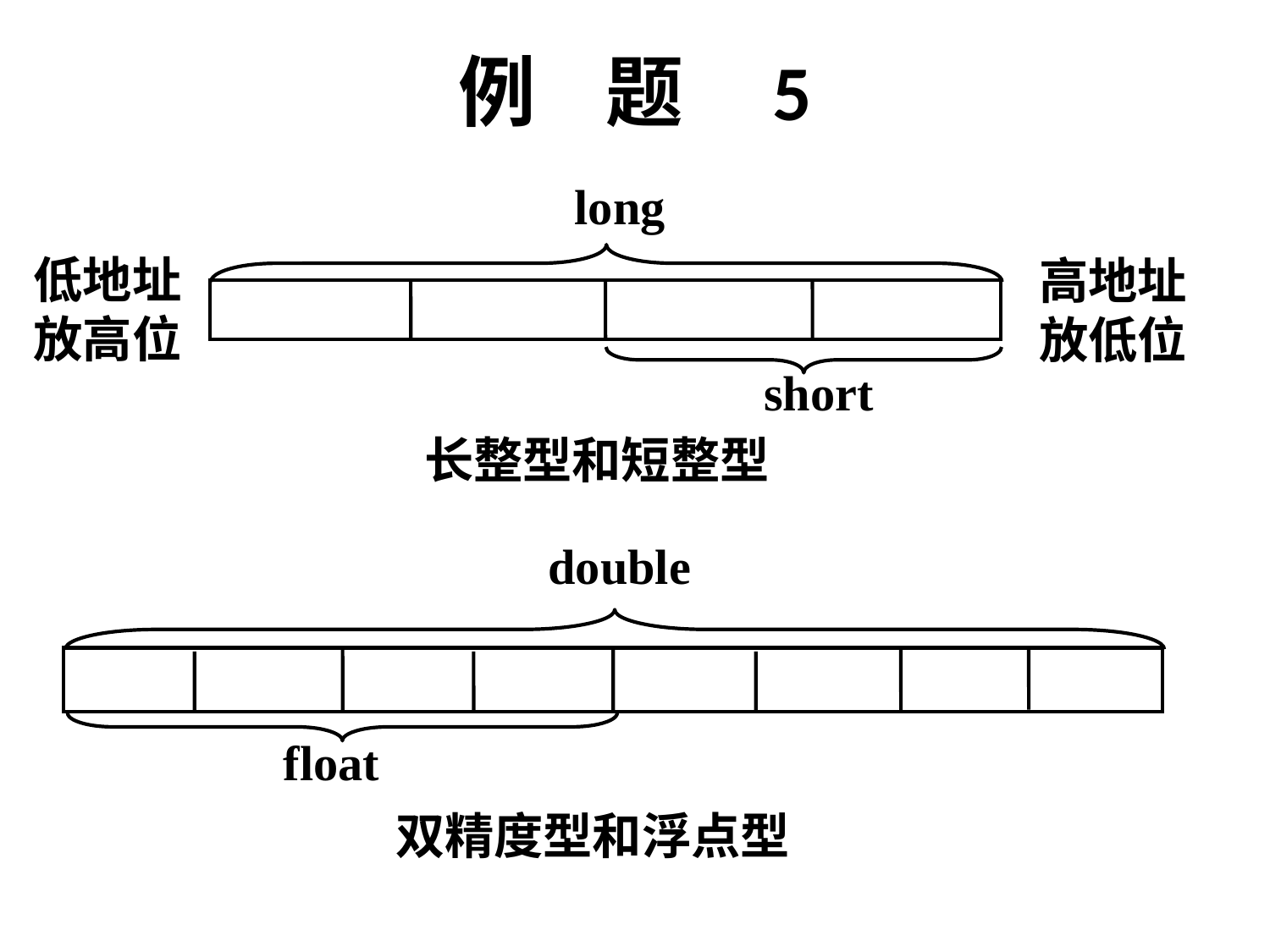

# 例    题    5

long
低地址
放高位
高地址
放低位

short
长整型和短整型
double

float
双精度型和浮点型